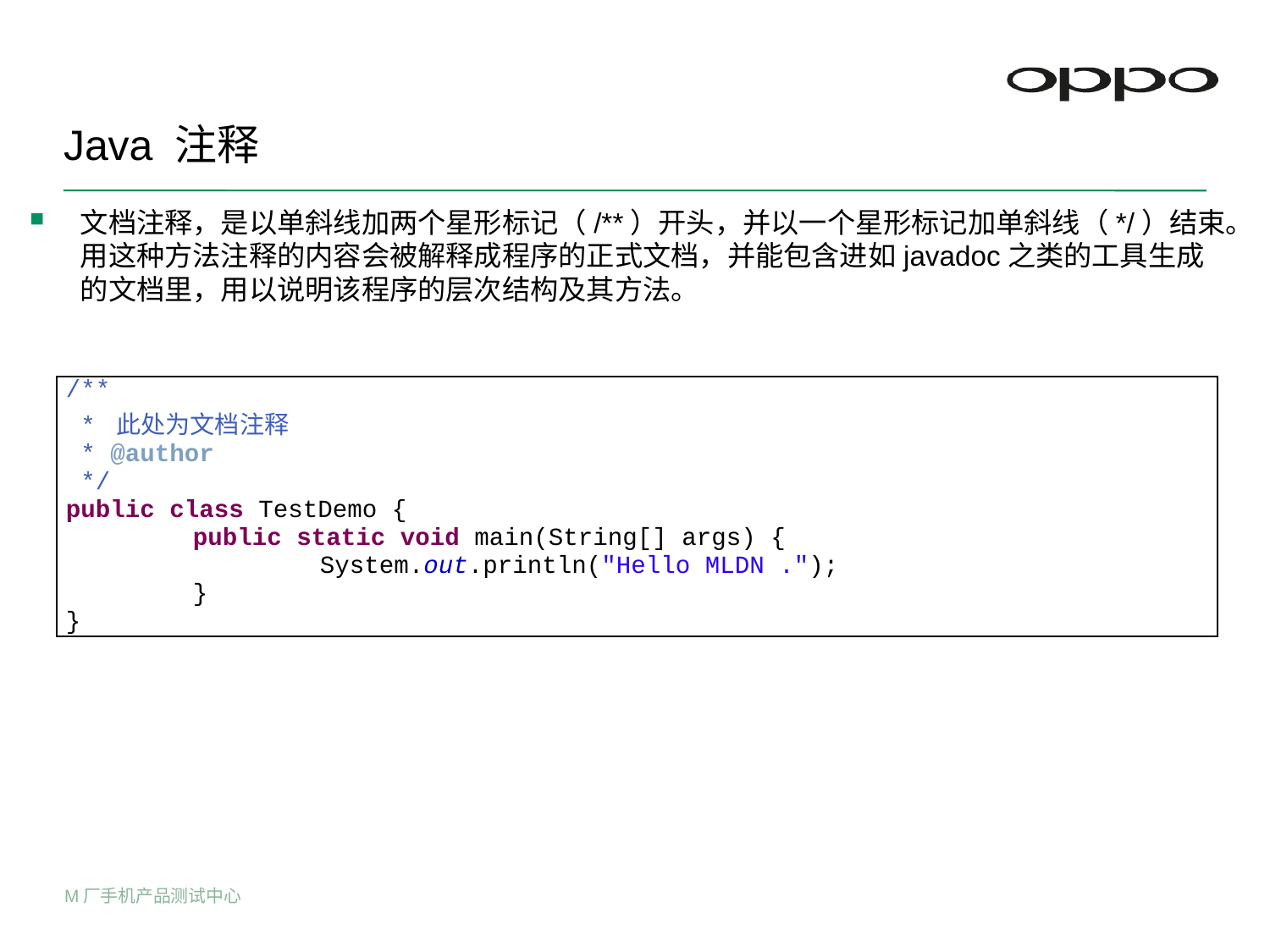

# Java 注释
文档注释，是以单斜线加两个星形标记（/**）开头，并以一个星形标记加单斜线（*/）结束。用这种方法注释的内容会被解释成程序的正式文档，并能包含进如javadoc之类的工具生成的文档里，用以说明该程序的层次结构及其方法。

| /\*\* \* 此处为文档注释 \* @author \*/ public class TestDemo { public static void main(String[] args) { System.out.println("Hello MLDN ."); } } |
| --- |
M厂手机产品测试中心
6